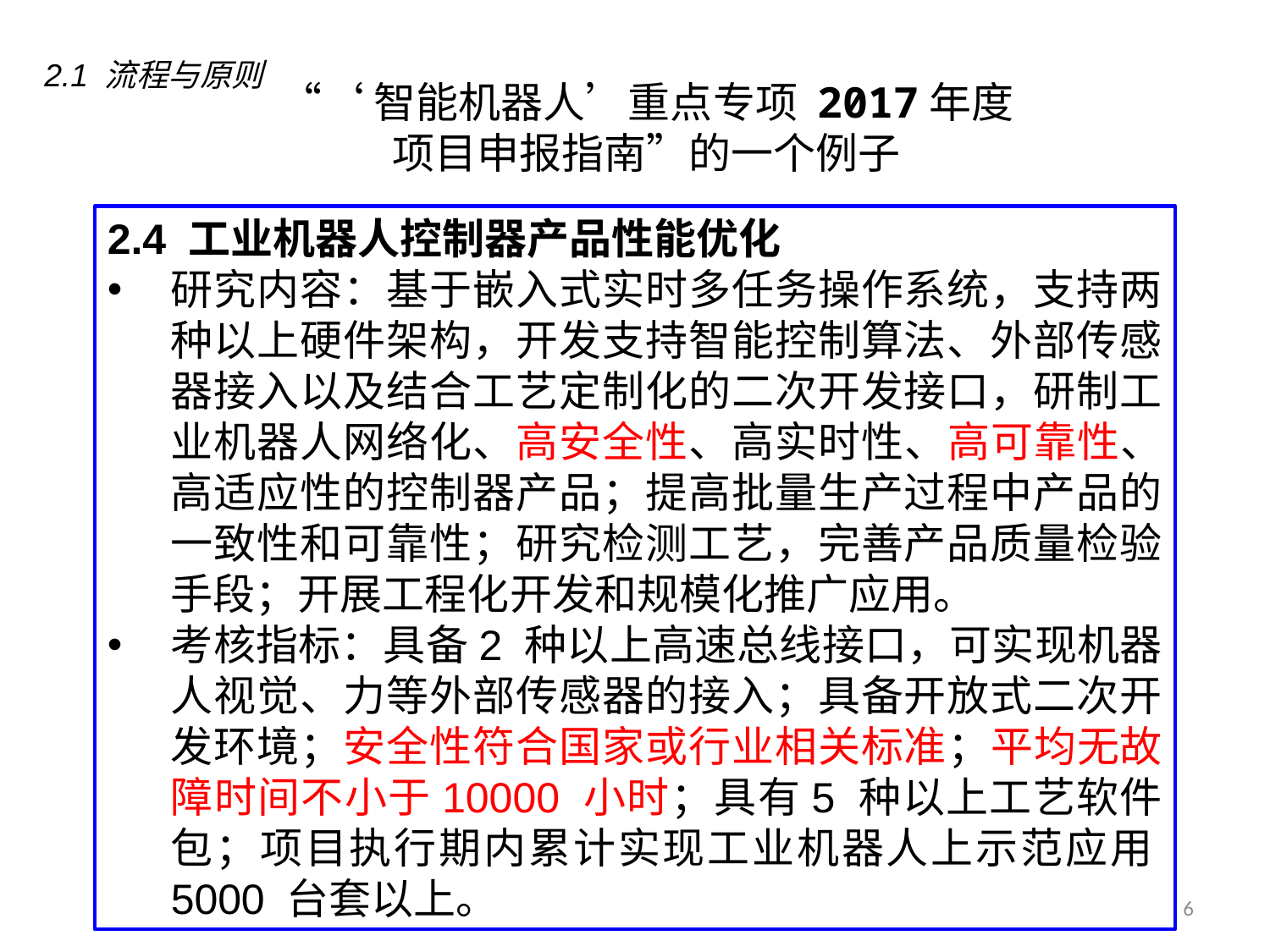

2.1 流程与原则
# “‘智能机器人’重点专项 2017年度 项目申报指南”的一个例子
2.4 工业机器人控制器产品性能优化
研究内容：基于嵌入式实时多任务操作系统，支持两种以上硬件架构，开发支持智能控制算法、外部传感器接入以及结合工艺定制化的二次开发接口，研制工业机器人网络化、高安全性、高实时性、高可靠性、高适应性的控制器产品；提高批量生产过程中产品的一致性和可靠性；研究检测工艺，完善产品质量检验手段；开展工程化开发和规模化推广应用。
考核指标：具备2 种以上高速总线接口，可实现机器人视觉、力等外部传感器的接入；具备开放式二次开发环境；安全性符合国家或行业相关标准；平均无故障时间不小于10000 小时；具有5 种以上工艺软件包；项目执行期内累计实现工业机器人上示范应用5000 台套以上。
6